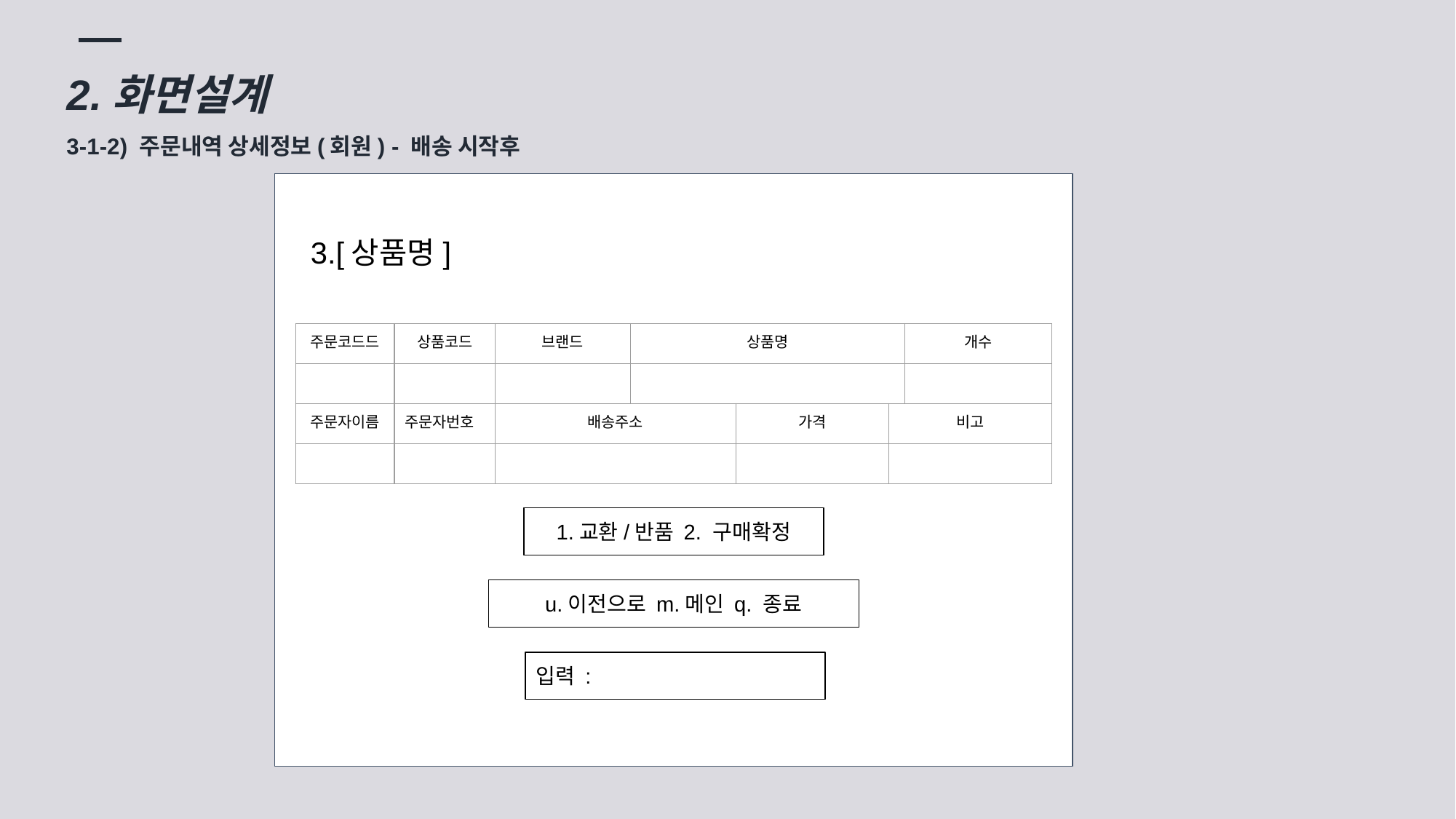

2.화면설계
3-1-2) 주문내역 상세정보(회원) - 배송 시작후

3.[상품명]
| 주문코드드 | 상품코드 | 브랜드 | 상품명 | 개수 |
| --- | --- | --- | --- | --- |
|  |  |  |  |  |
| 주문자이름 | 주문자번호 | 배송주소 | 가격 | 비고 |
| --- | --- | --- | --- | --- |
|  |  |  |  |  |
1.교환/반품 2. 구매확정
u.이전으로 m.메인 q. 종료
입력 :